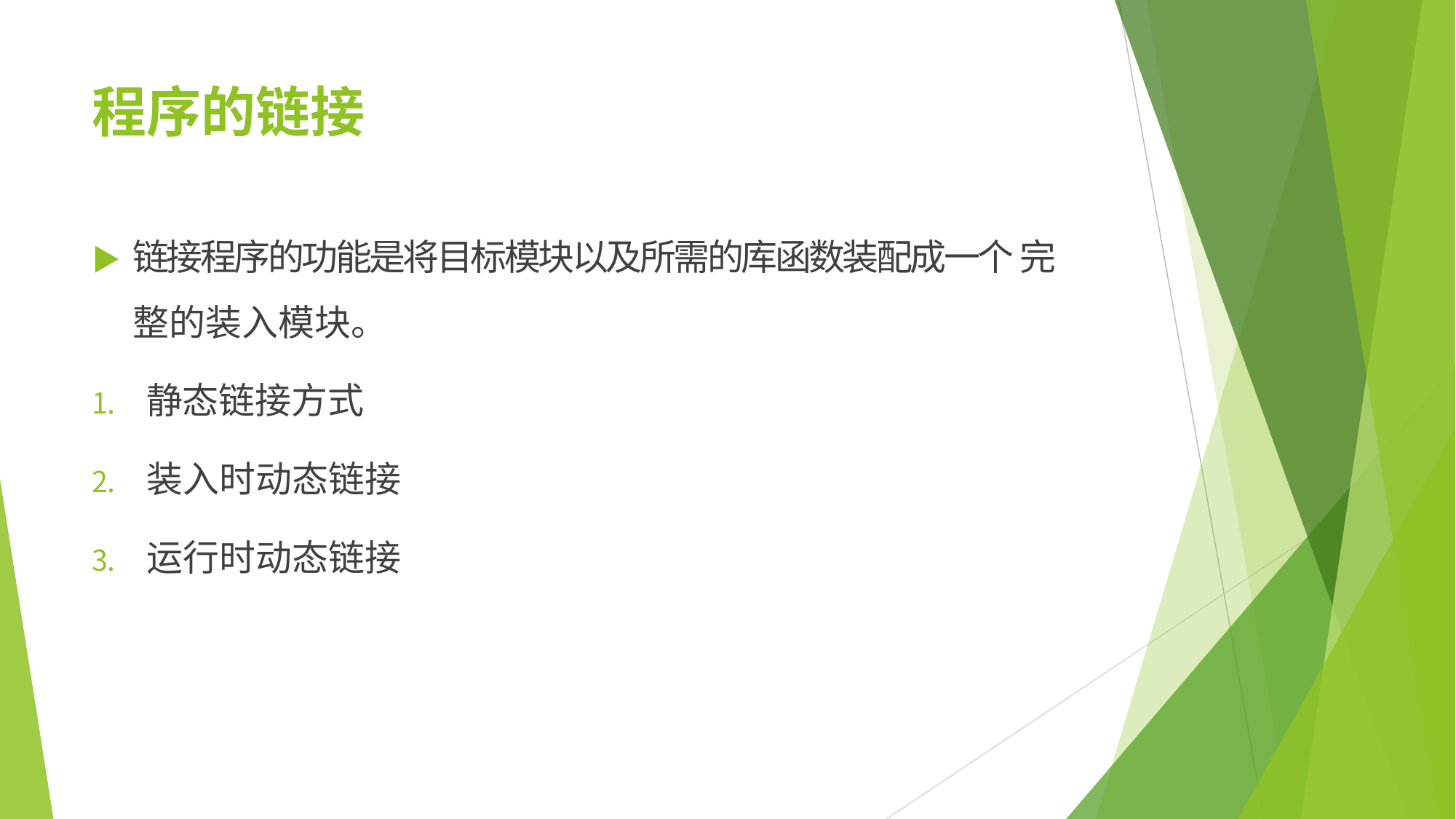

# 程序的链接
▶	链接程序的功能是将目标模块以及所需的库函数装配成一个 完整的装入模块。

静态链接方式

装入时动态链接

运行时动态链接